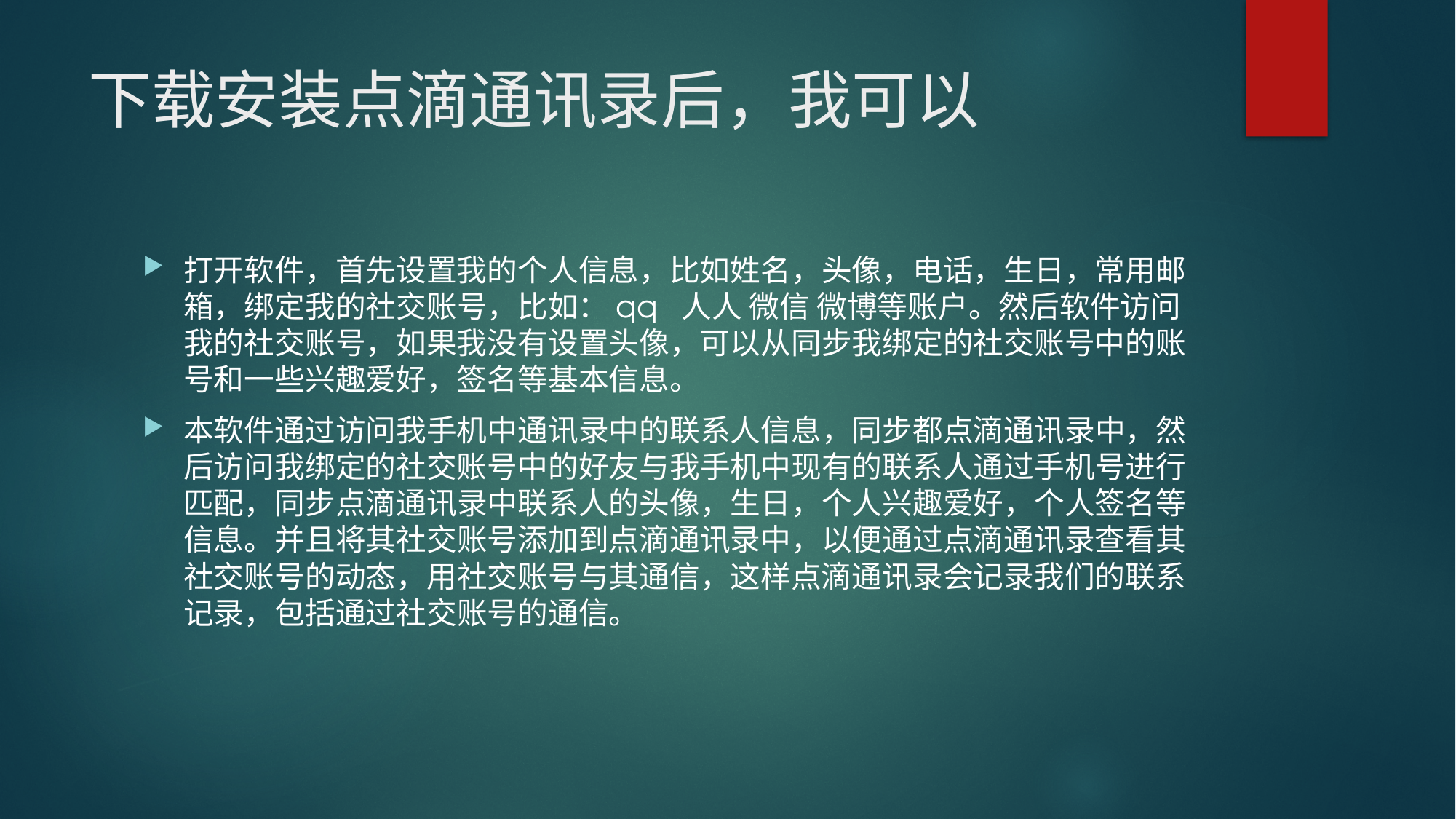

# 下载安装点滴通讯录后，我可以
打开软件，首先设置我的个人信息，比如姓名，头像，电话，生日，常用邮箱，绑定我的社交账号，比如：qq  人人 微信 微博等账户。然后软件访问我的社交账号，如果我没有设置头像，可以从同步我绑定的社交账号中的账号和一些兴趣爱好，签名等基本信息。
本软件通过访问我手机中通讯录中的联系人信息，同步都点滴通讯录中，然后访问我绑定的社交账号中的好友与我手机中现有的联系人通过手机号进行匹配，同步点滴通讯录中联系人的头像，生日，个人兴趣爱好，个人签名等信息。并且将其社交账号添加到点滴通讯录中，以便通过点滴通讯录查看其社交账号的动态，用社交账号与其通信，这样点滴通讯录会记录我们的联系记录，包括通过社交账号的通信。